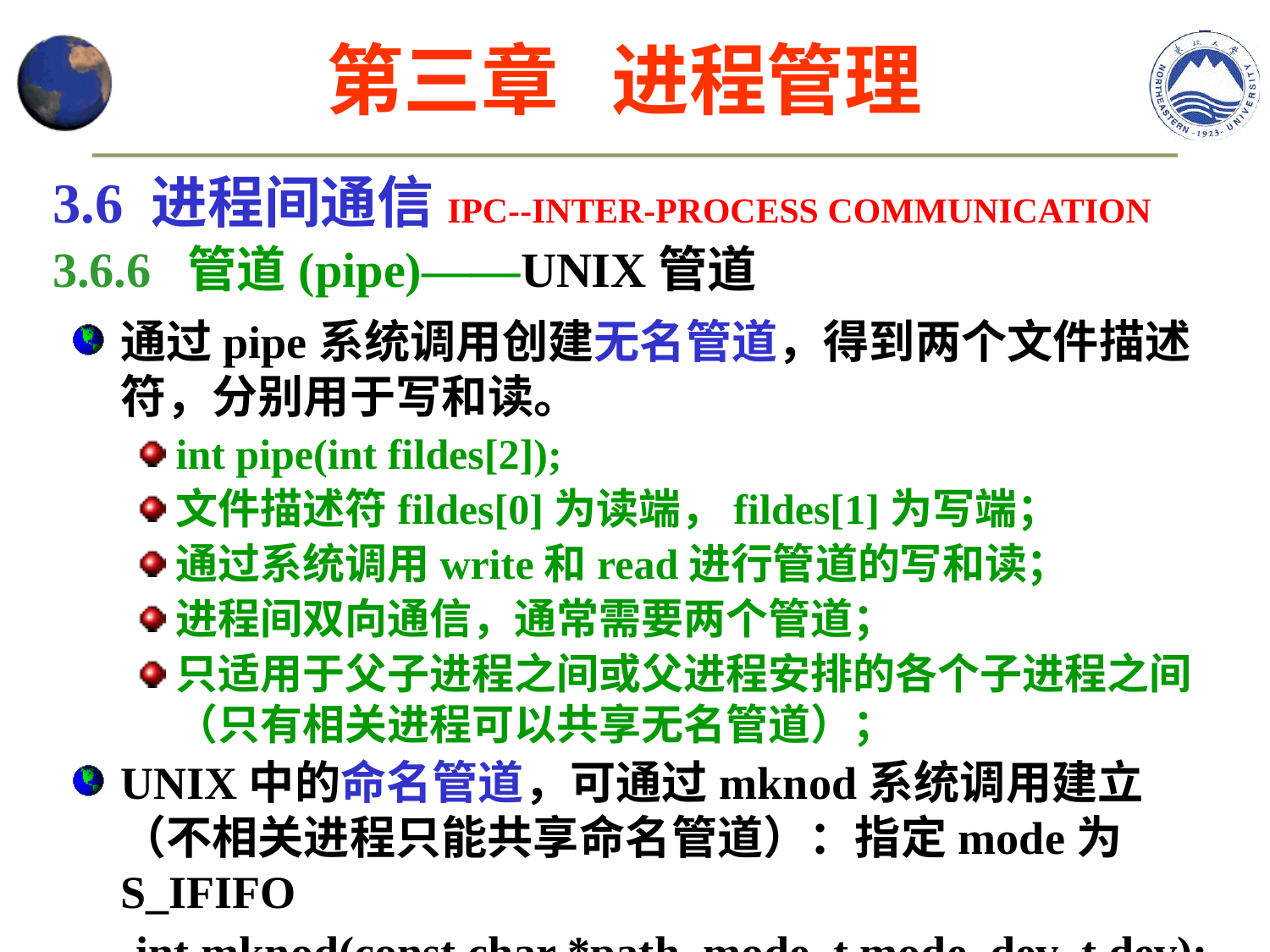

第三章   进程管理
3.6 进程间通信IPC--INTER-PROCESS COMMUNICATION
3.6.6  管道(pipe)——UNIX管道
通过pipe系统调用创建无名管道，得到两个文件描述符，分别用于写和读。
int pipe(int fildes[2]);
文件描述符fildes[0]为读端，fildes[1]为写端；
通过系统调用write和read进行管道的写和读；
进程间双向通信，通常需要两个管道；
只适用于父子进程之间或父进程安排的各个子进程之间（只有相关进程可以共享无名管道）；
UNIX中的命名管道，可通过mknod系统调用建立（不相关进程只能共享命名管道）：指定mode为S_IFIFO
int mknod(const char *path, mode_t mode, dev_t dev);